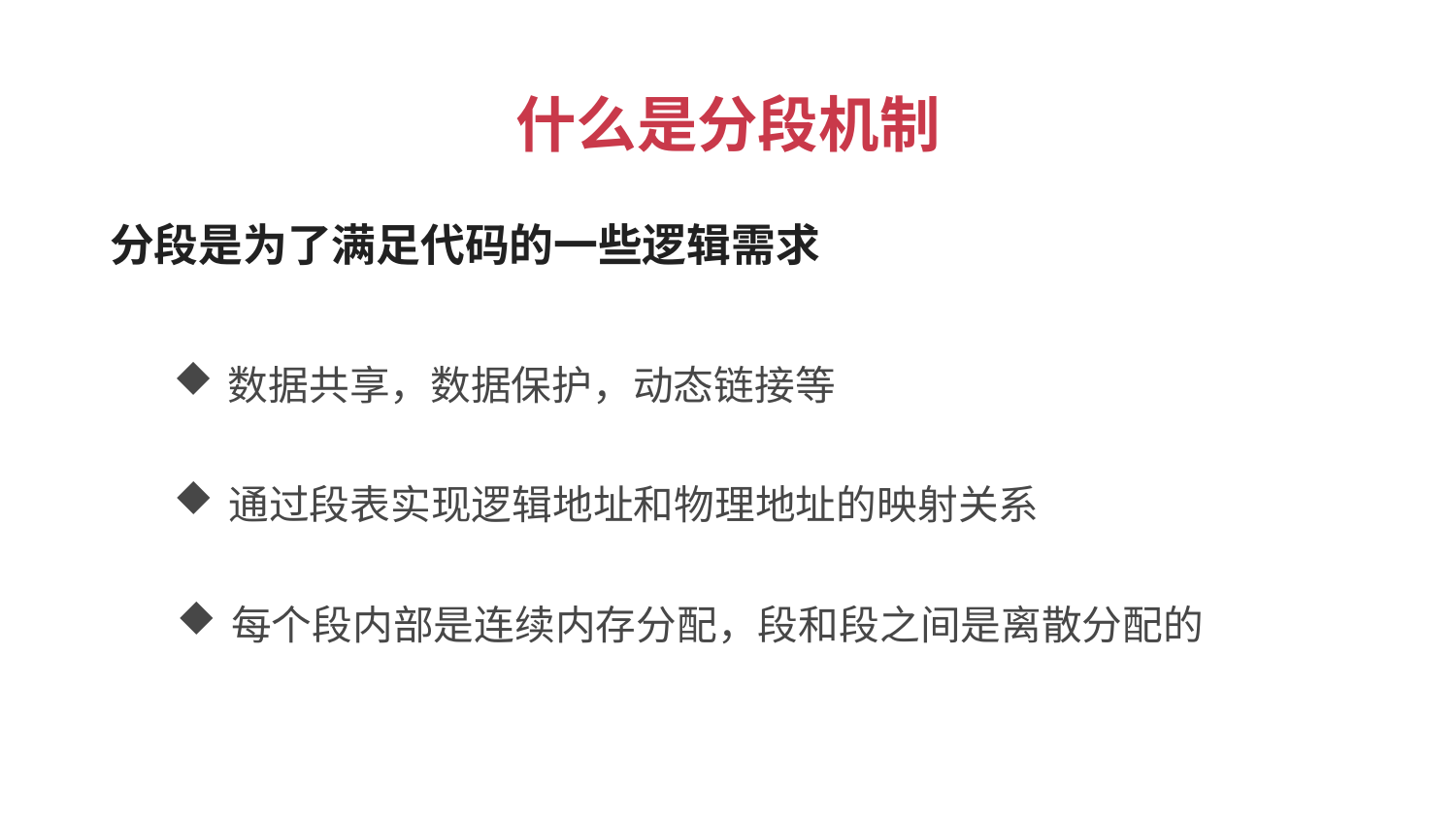

什么是分段机制
 分段是为了满足代码的一些逻辑需求
数据共享，数据保护，动态链接等
通过段表实现逻辑地址和物理地址的映射关系
每个段内部是连续内存分配，段和段之间是离散分配的